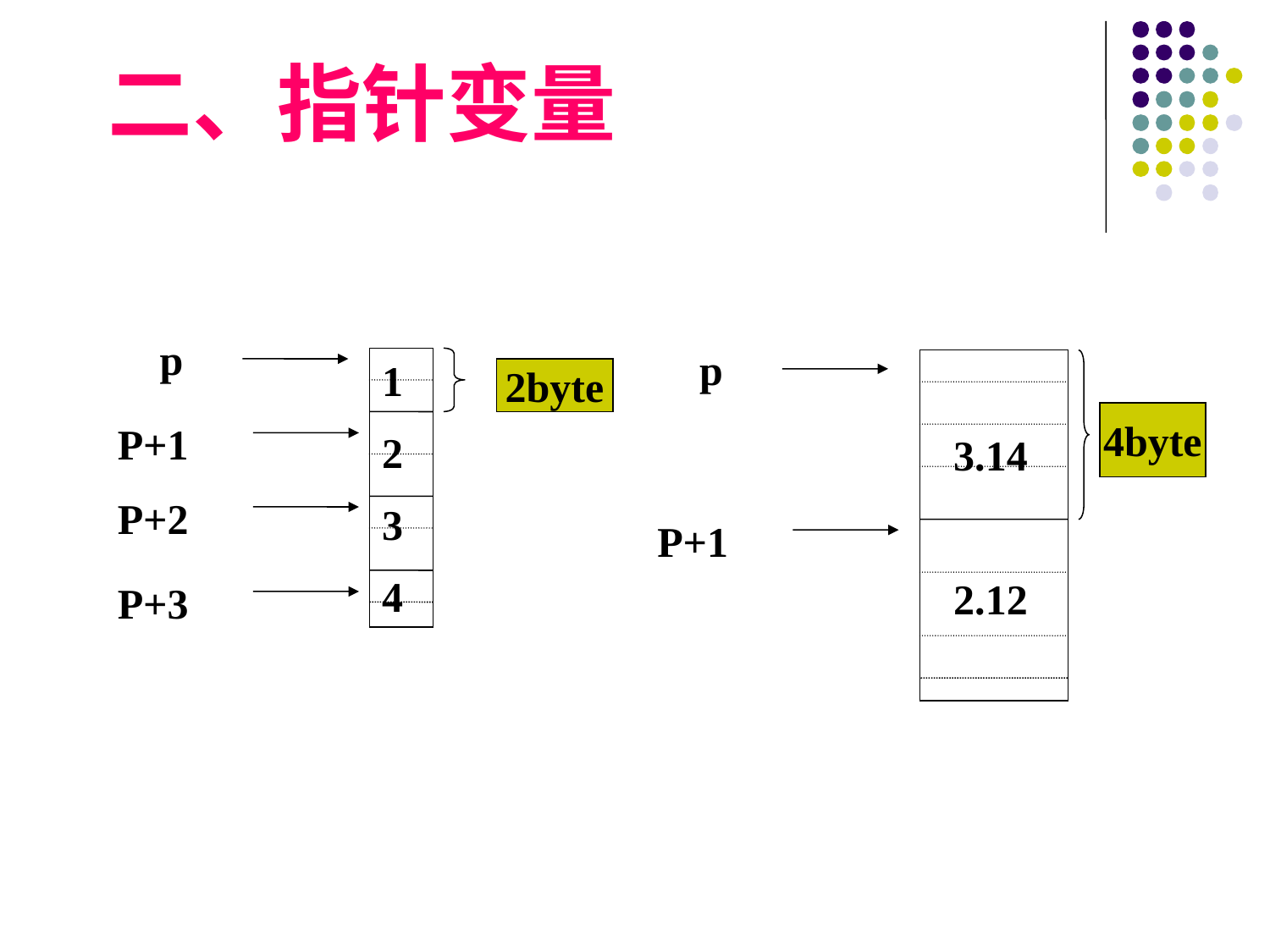

# 二、指针变量
p
1
2
3
4

P+1
P+2
P+3

p

  3.14

  2.12

4byte

P+1

2byte